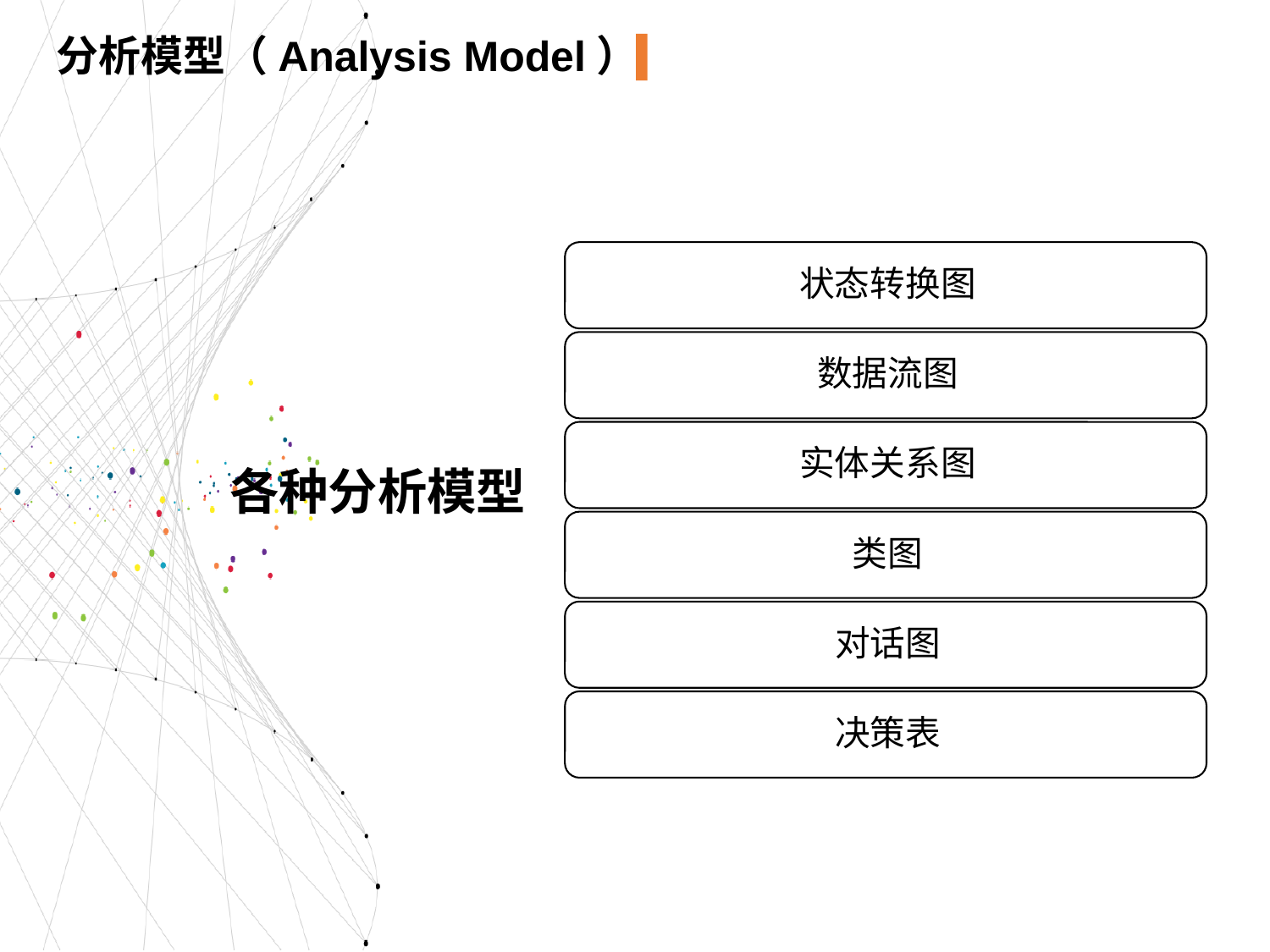

分析模型（Analysis Model）

状态转换图
数据流图
实体关系图
类图
对话图
决策表
各种分析模型